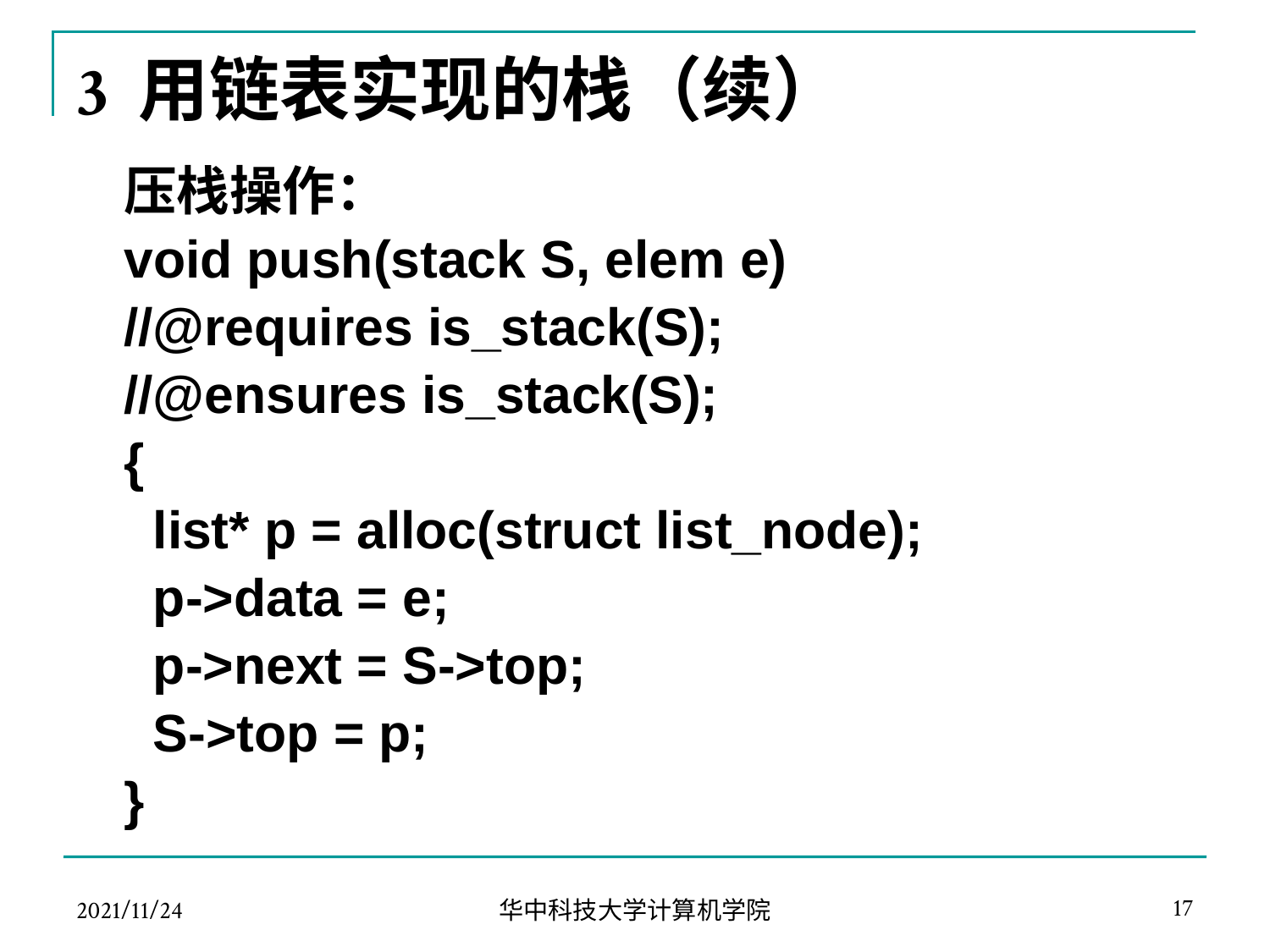

# 3 用链表实现的栈（续）
	压栈操作：
	void push(stack S, elem e)
	//@requires is_stack(S);
	//@ensures is_stack(S);
	{
	  list* p = alloc(struct list_node);
	  p->data = e;
	  p->next = S->top;
	  S->top = p;
	}

2021/11/24
17
华中科技大学计算机学院